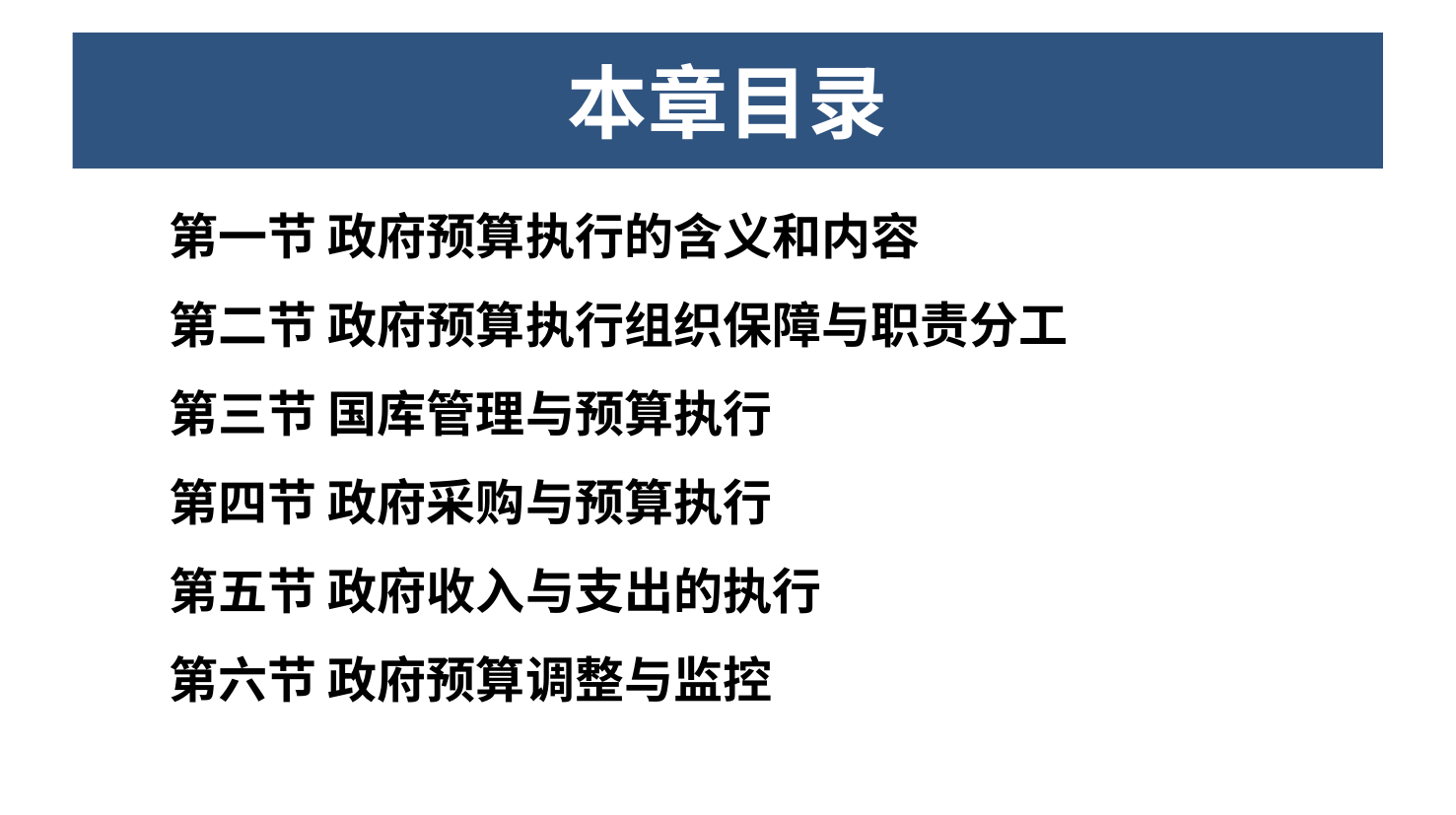

一、预算执行的内涵
# 本章目录
第一节 政府预算执行的含义和内容
第二节 政府预算执行组织保障与职责分工
第三节 国库管理与预算执行
第四节 政府采购与预算执行
第五节 政府收入与支出的执行
第六节 政府预算调整与监控